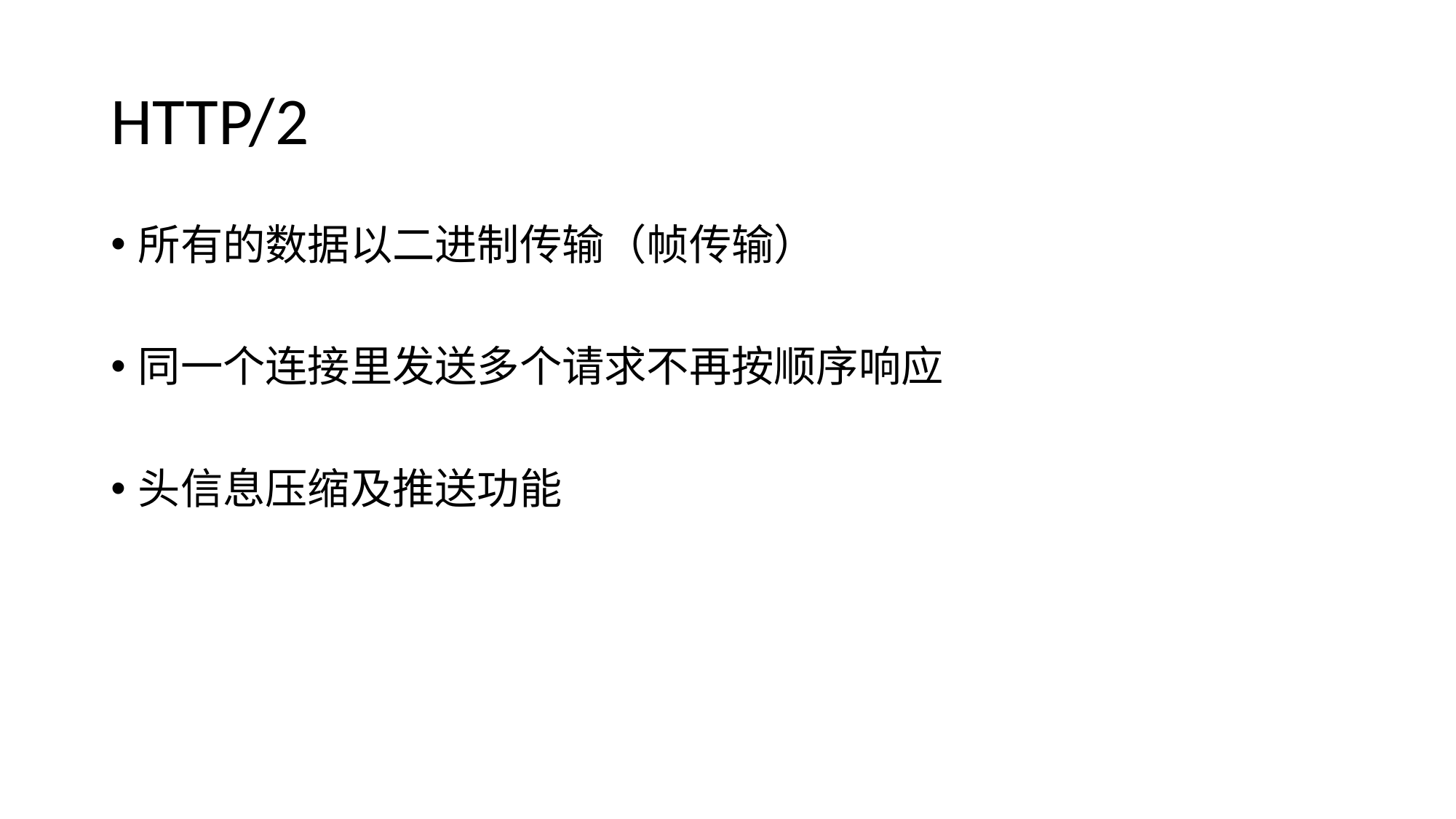

# HTTP/2
所有的数据以二进制传输（帧传输）

同一个连接里发送多个请求不再按顺序响应

头信息压缩及推送功能